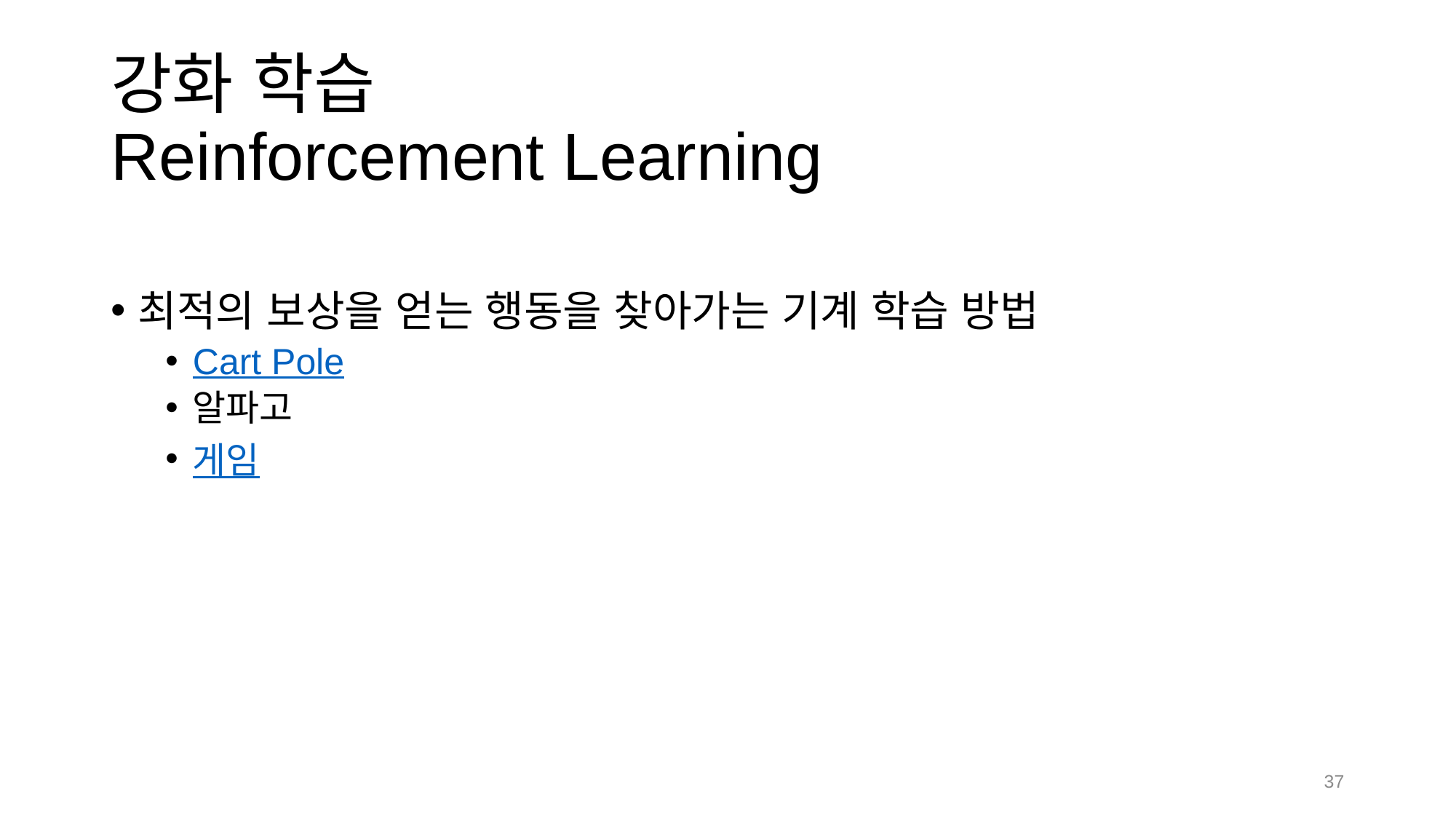

# 강화 학습 Reinforcement Learning

최적의 보상을 얻는 행동을 찾아가는 기계 학습 방법
Cart Pole
알파고
게임

37